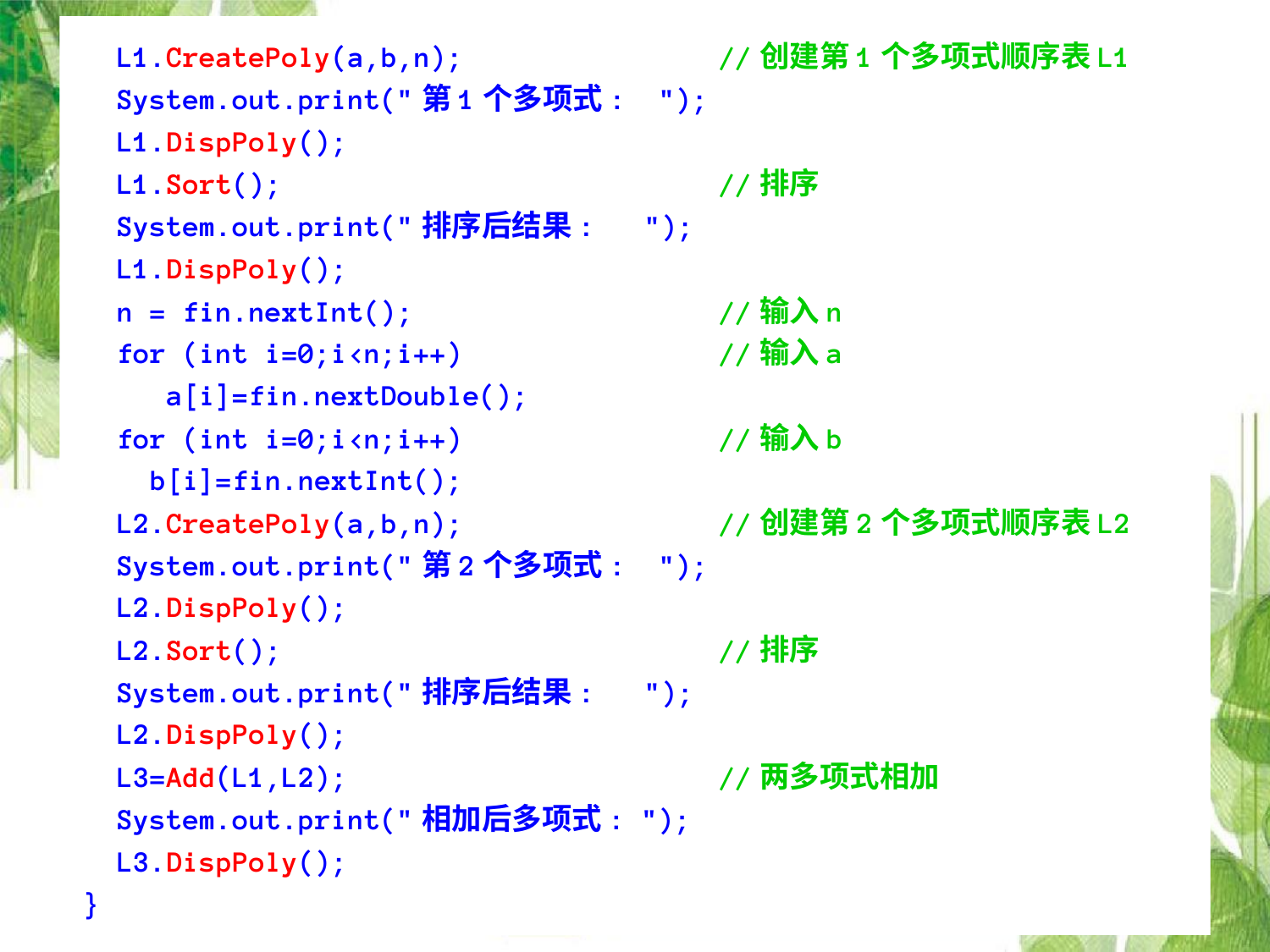

L1.CreatePoly(a,b,n);			//创建第1个多项式顺序表L1
  System.out.print("第1个多项式:  ");
  L1.DispPoly();
  L1.Sort(); 				//排序
  System.out.print("排序后结果:   ");
  L1.DispPoly();
  n = fin.nextInt();			//输入n
  for (int i=0;i<n;i++) 		//输入a
     a[i]=fin.nextDouble();
  for (int i=0;i<n;i++) 		//输入b
    b[i]=fin.nextInt();
  L2.CreatePoly(a,b,n);			//创建第2个多项式顺序表L2
  System.out.print("第2个多项式:  ");
  L2.DispPoly();
  L2.Sort();				//排序
  System.out.print("排序后结果:   ");
  L2.DispPoly();
  L3=Add(L1,L2);			//两多项式相加
  System.out.print("相加后多项式: ");
  L3.DispPoly();
}